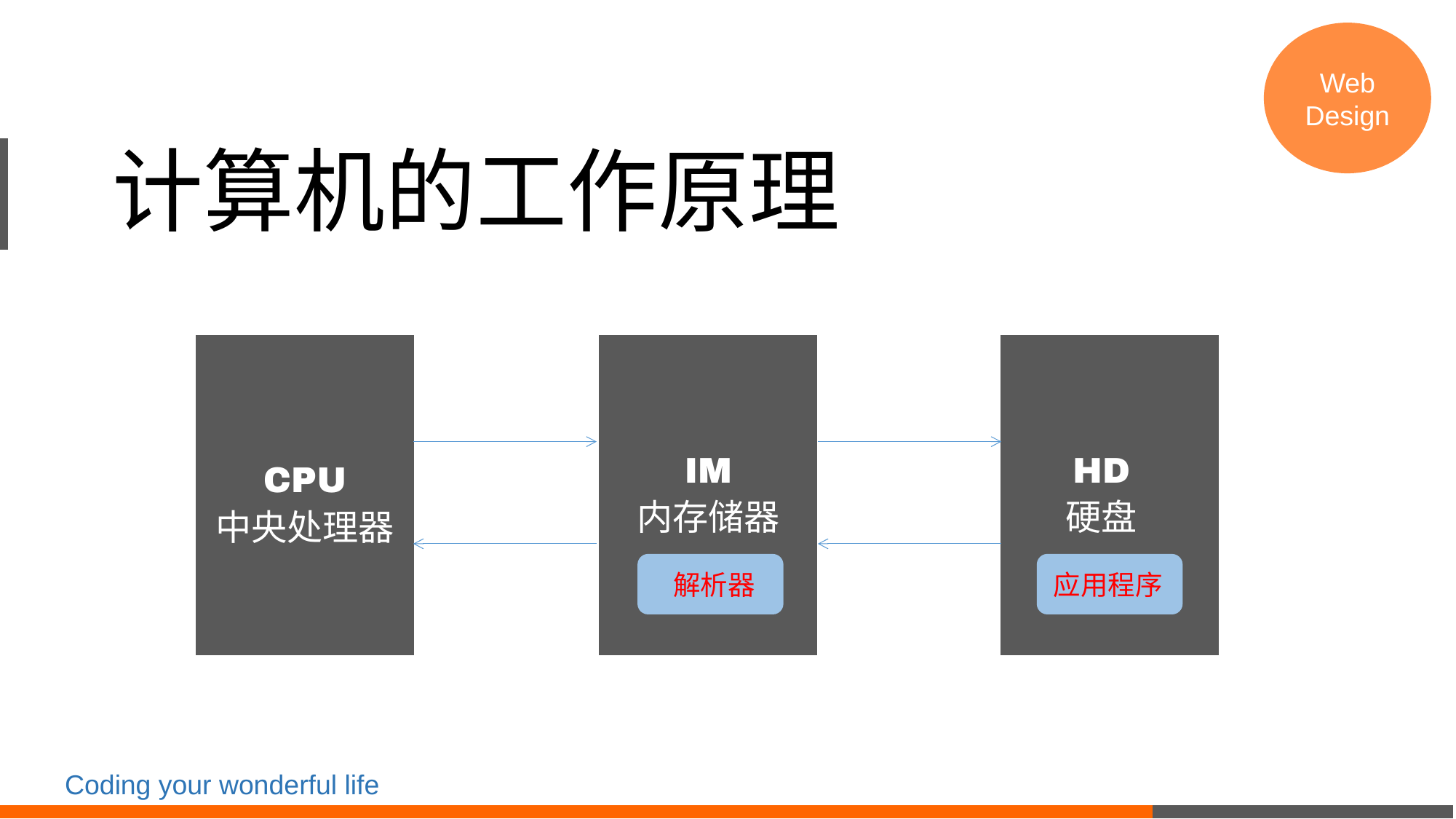

Web Design
# 计算机的工作原理

IM
内存储器

HD
硬盘
CPU
中央处理器

解析器
应用程序
Coding your wonderful life